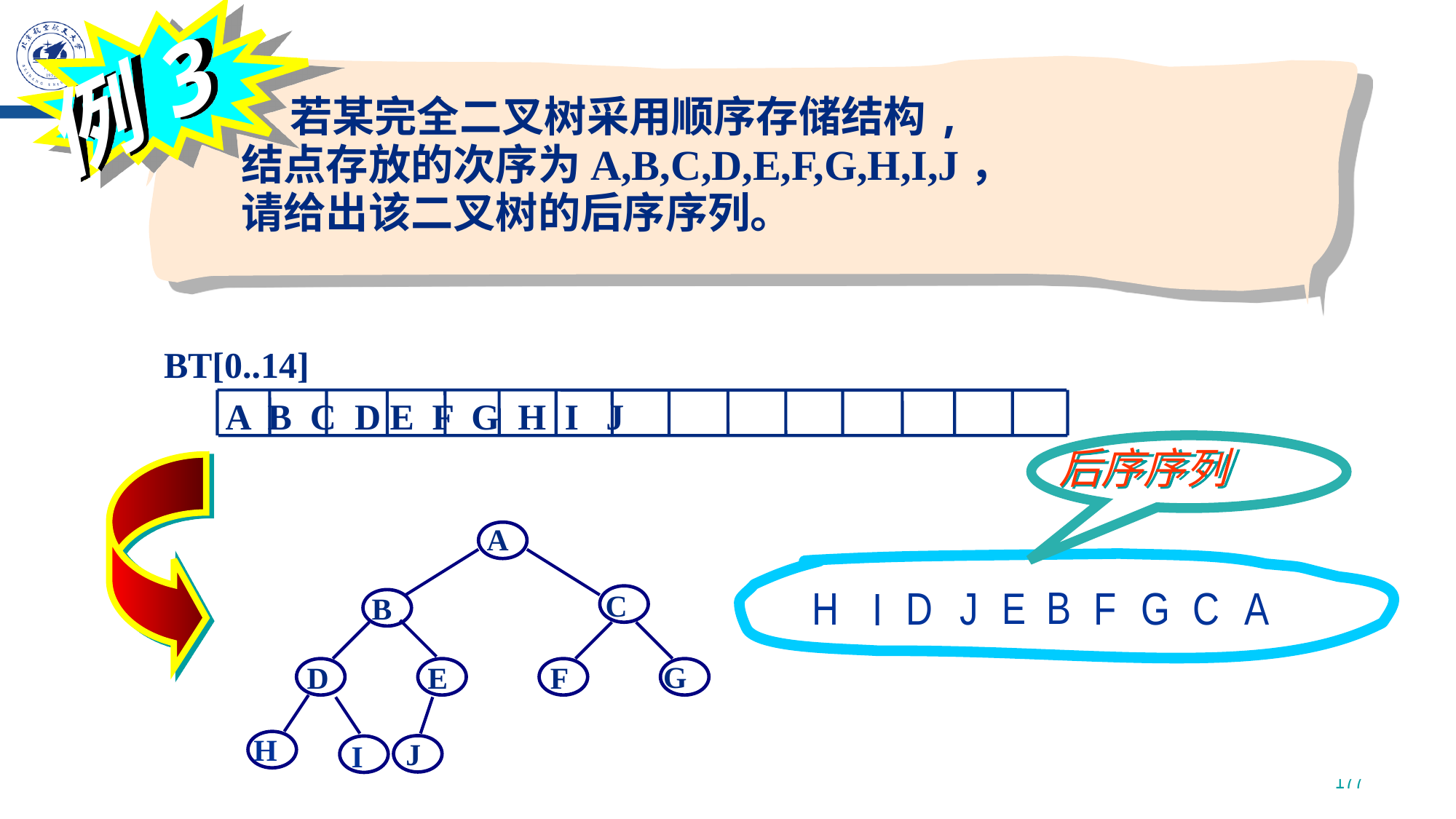

例3

    若某完全二叉树采用顺序存储结构,
结点存放的次序为A,B,C,D,E,F,G,H,I,J，
请给出该二叉树的后序序列。

BT[0..14]
A  B  C  D E  F  G  H  I   J

1
A

2
3
C
B

6

7
5
4
D
G
E
F

9
8
10
11
12
L
I
J
K
H

数组下标i-1
编号i

一
一
对
应
BT[0..14]

0     1    2    3    4    5    6    7    8   9   10  11  12  13  14
L
A
K
B
C
D
E
F
G
H
I
J

后序序列

A

C
B

G
E
D
F

H
J

I

B
J
G
C
A
H
D
F
I
E
177